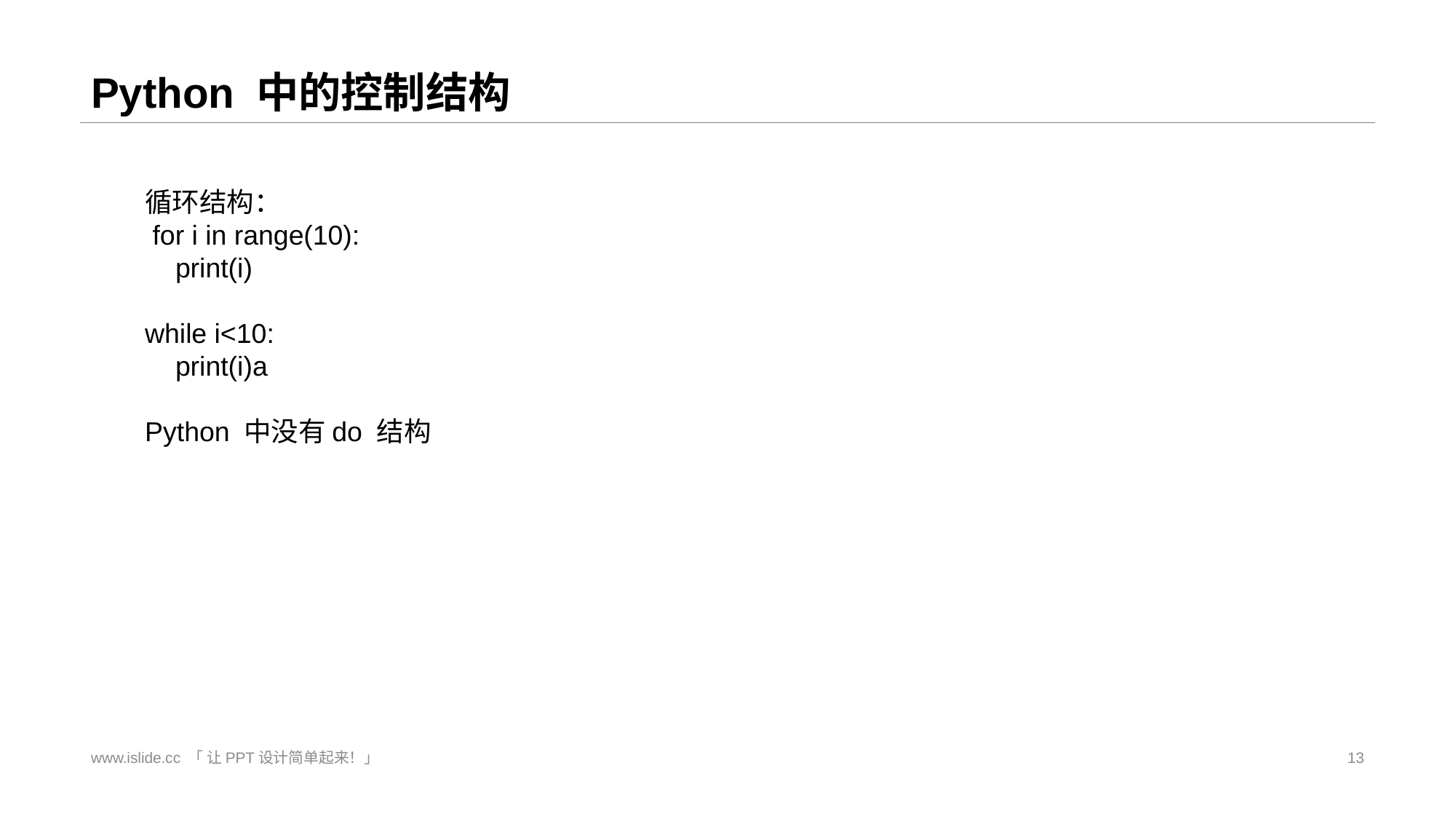

# Python 中的控制结构
循环结构：
 for i in range(10):
    print(i)

while i<10:
    print(i)a

Python 中没有do 结构
www.islide.cc 「 让PPT设计简单起来！」
13